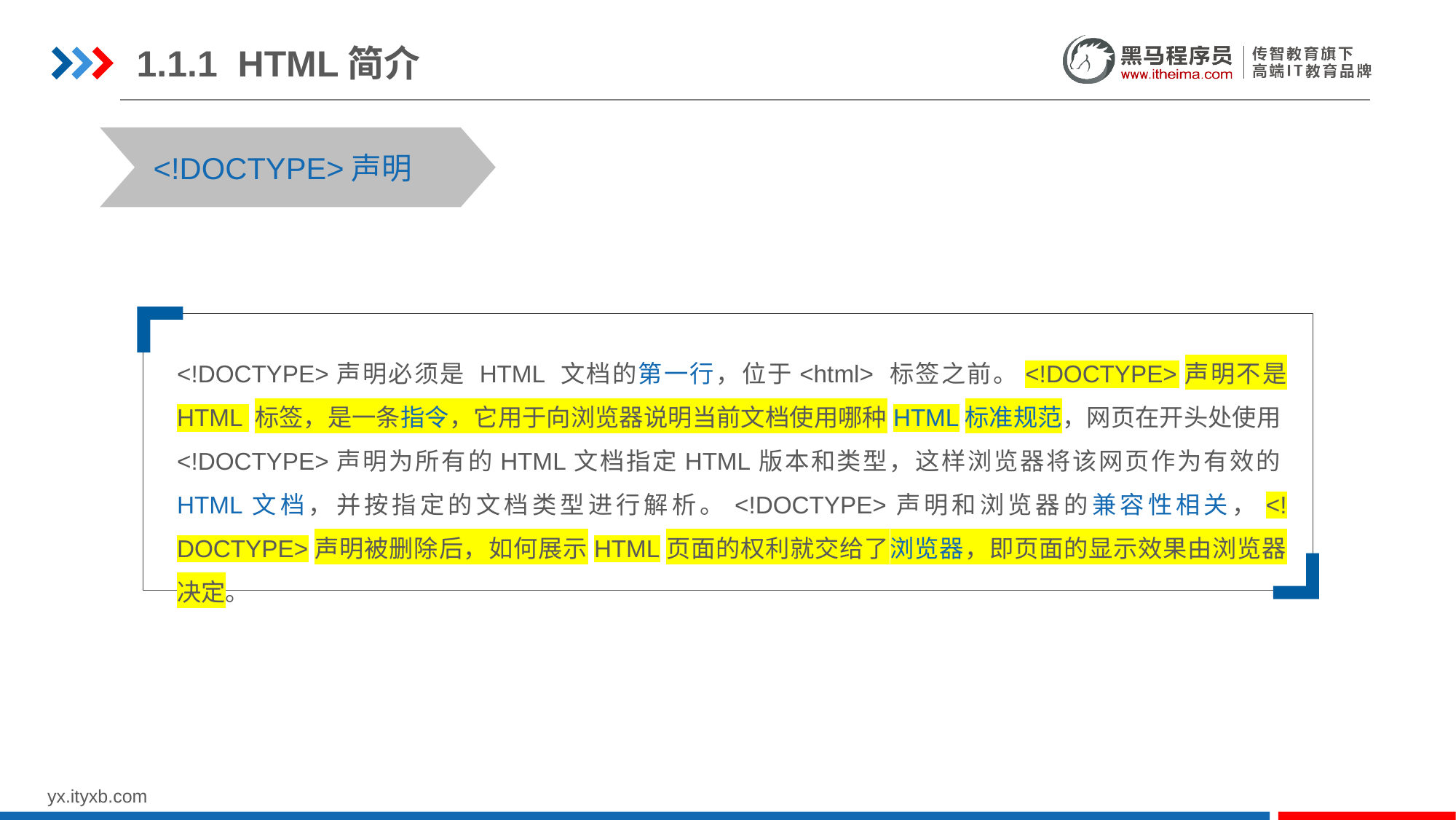

1.1.1  HTML简介

<!DOCTYPE>声明

<!DOCTYPE>声明必须是 HTML 文档的第一行，位于<html> 标签之前。<!DOCTYPE>声明不是 HTML 标签，是一条指令，它用于向浏览器说明当前文档使用哪种HTML标准规范，网页在开头处使用<!DOCTYPE>声明为所有的HTML文档指定HTML版本和类型，这样浏览器将该网页作为有效的HTML文档，并按指定的文档类型进行解析。<!DOCTYPE>声明和浏览器的兼容性相关，<!DOCTYPE>声明被删除后，如何展示HTML页面的权利就交给了浏览器，即页面的显示效果由浏览器决定。